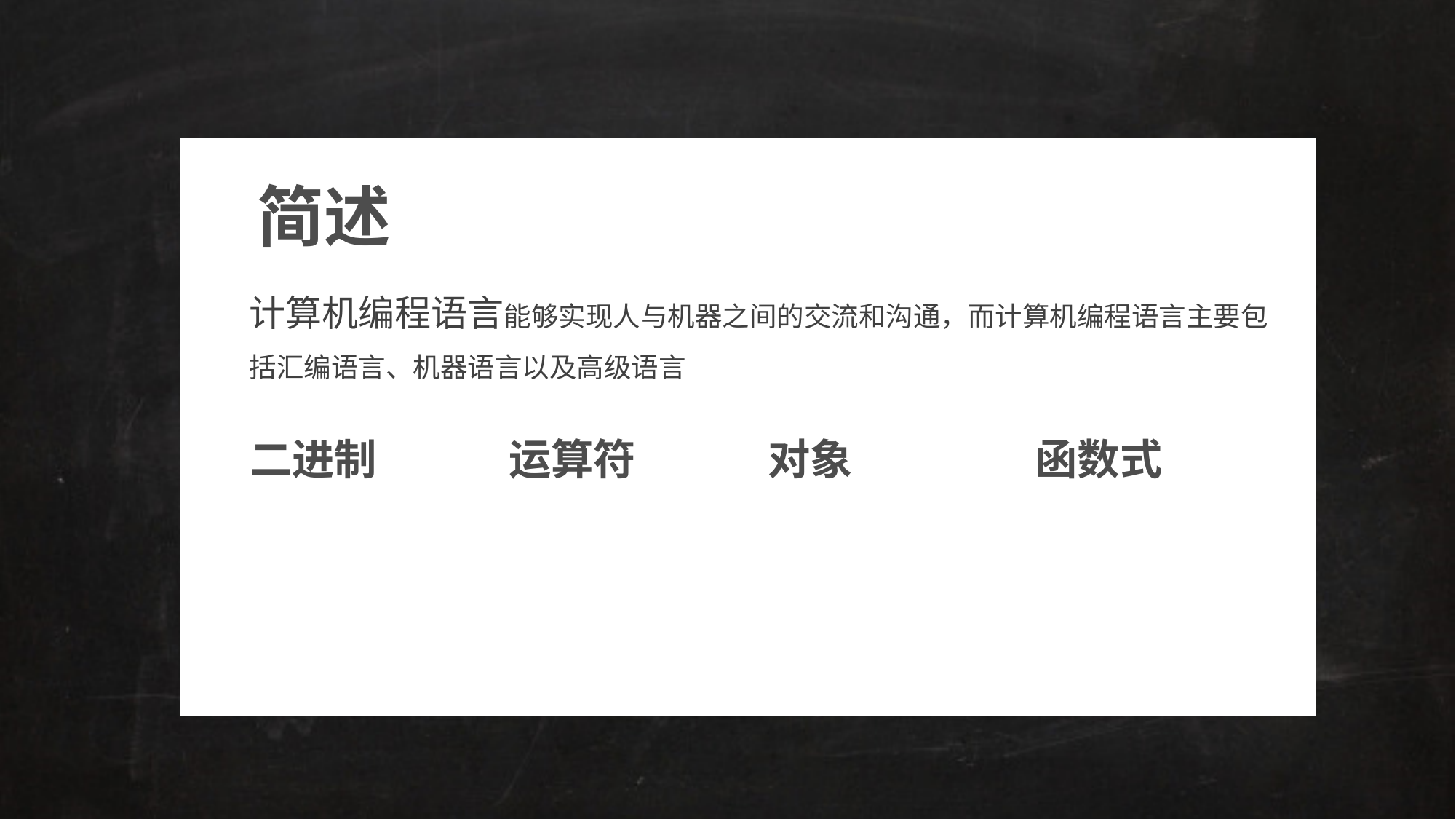

简述
计算机编程语言能够实现人与机器之间的交流和沟通，而计算机编程语言主要包括汇编语言、机器语言以及高级语言
二进制
运算符
对象
函数式